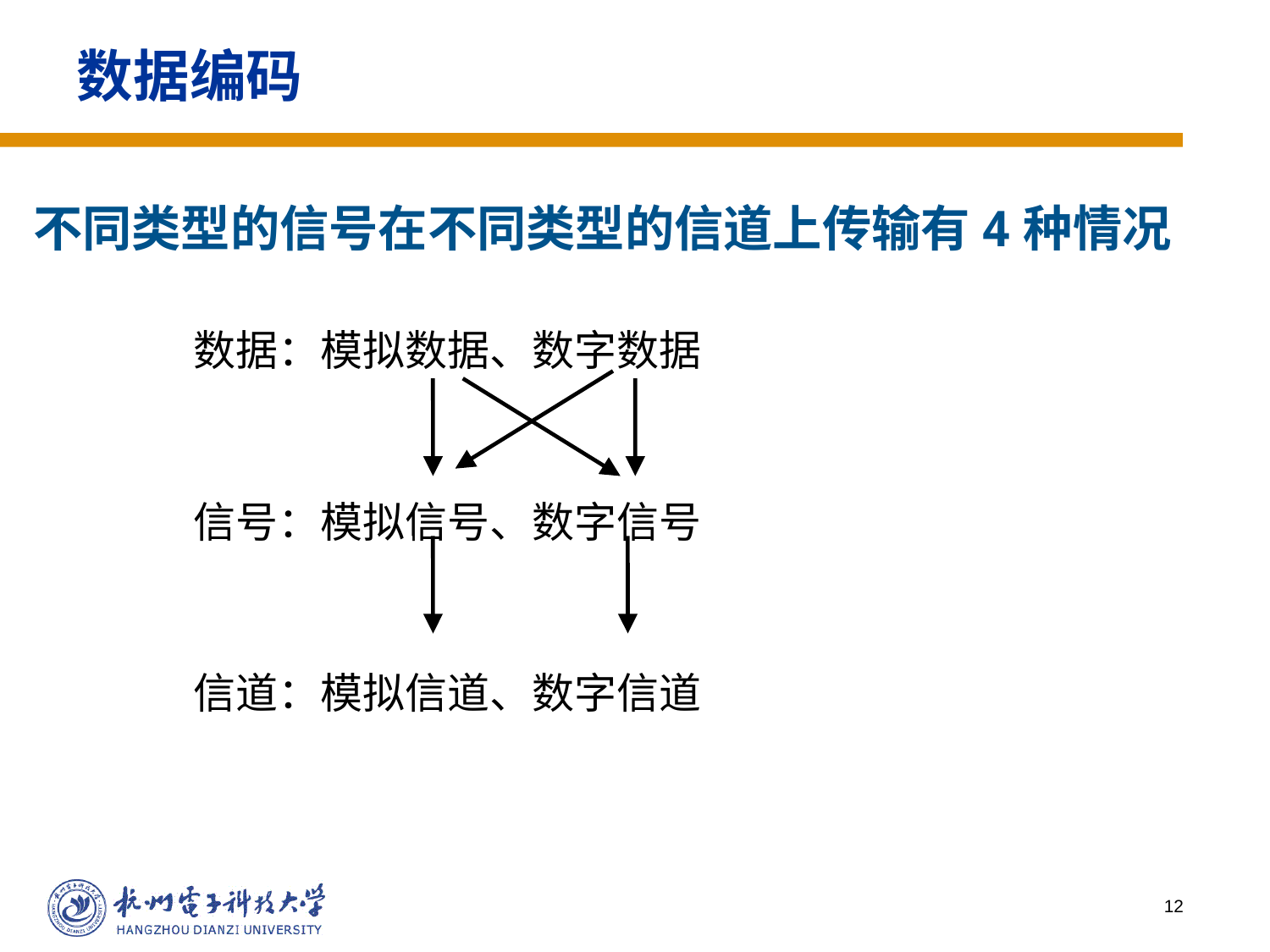

数据编码
不同类型的信号在不同类型的信道上传输有4种情况
数据：模拟数据、数字数据

信号：模拟信号、数字信号

信道：模拟信道、数字信道

12